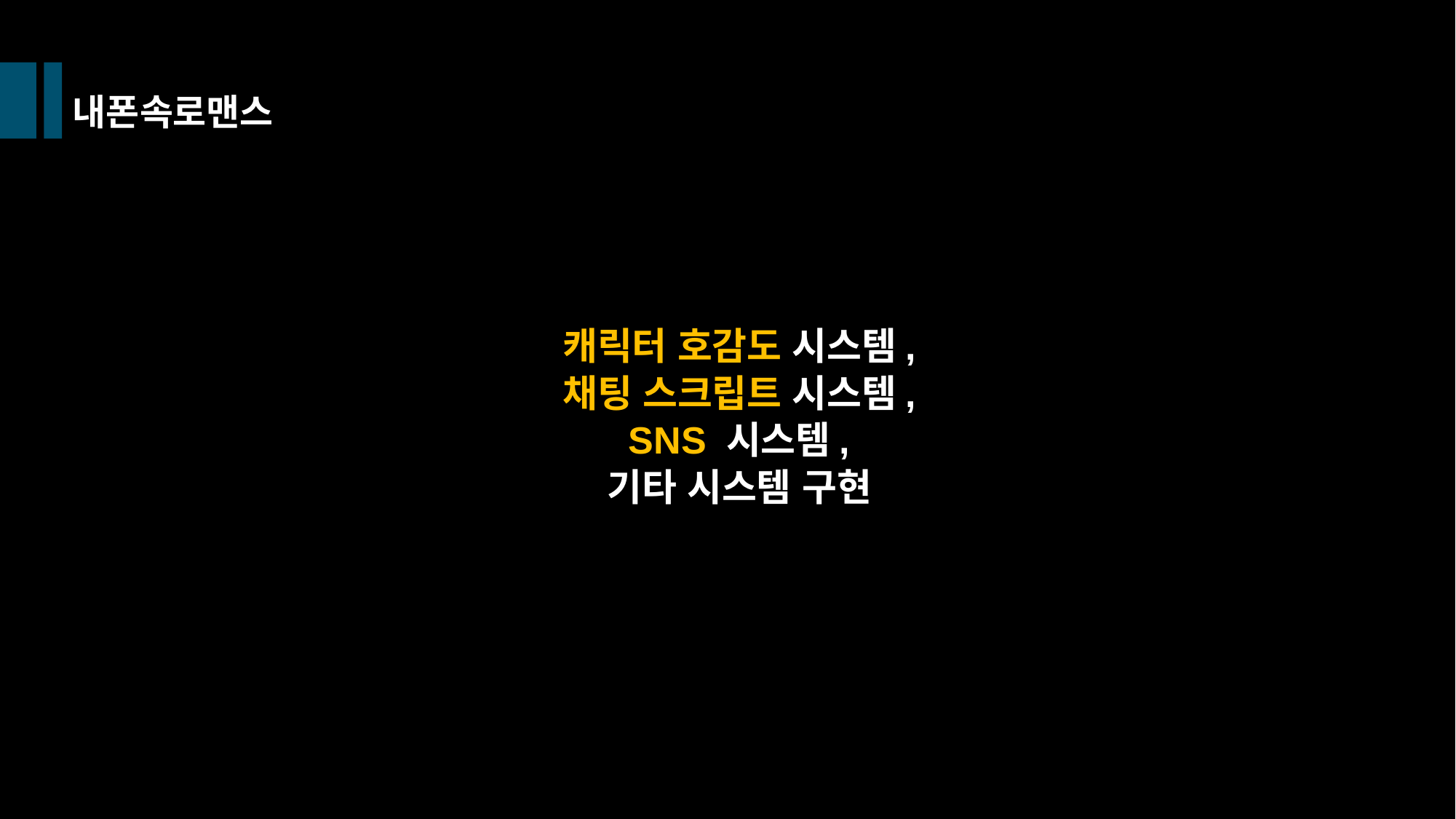

내폰속로맨스
캐릭터 호감도 시스템,
채팅 스크립트 시스템,
SNS 시스템,
기타 시스템 구현